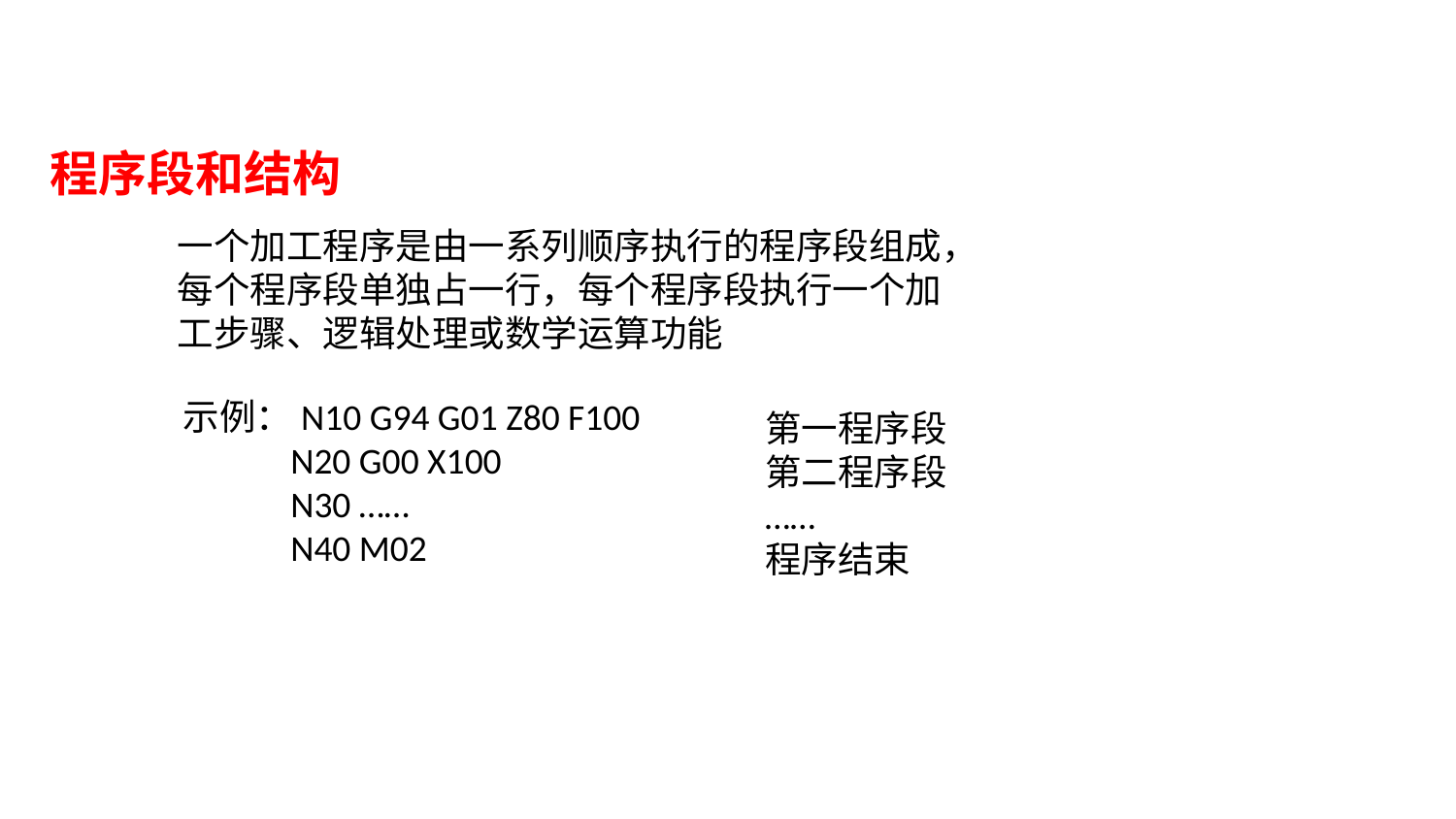

程序段和结构
一个加工程序是由一系列顺序执行的程序段组成，
每个程序段单独占一行，每个程序段执行一个加
工步骤、逻辑处理或数学运算功能
示例：N10 G94 G01 Z80 F100
             N20 G00 X100
             N30 ……
             N40 M02
第一程序段
第二程序段
……
程序结束